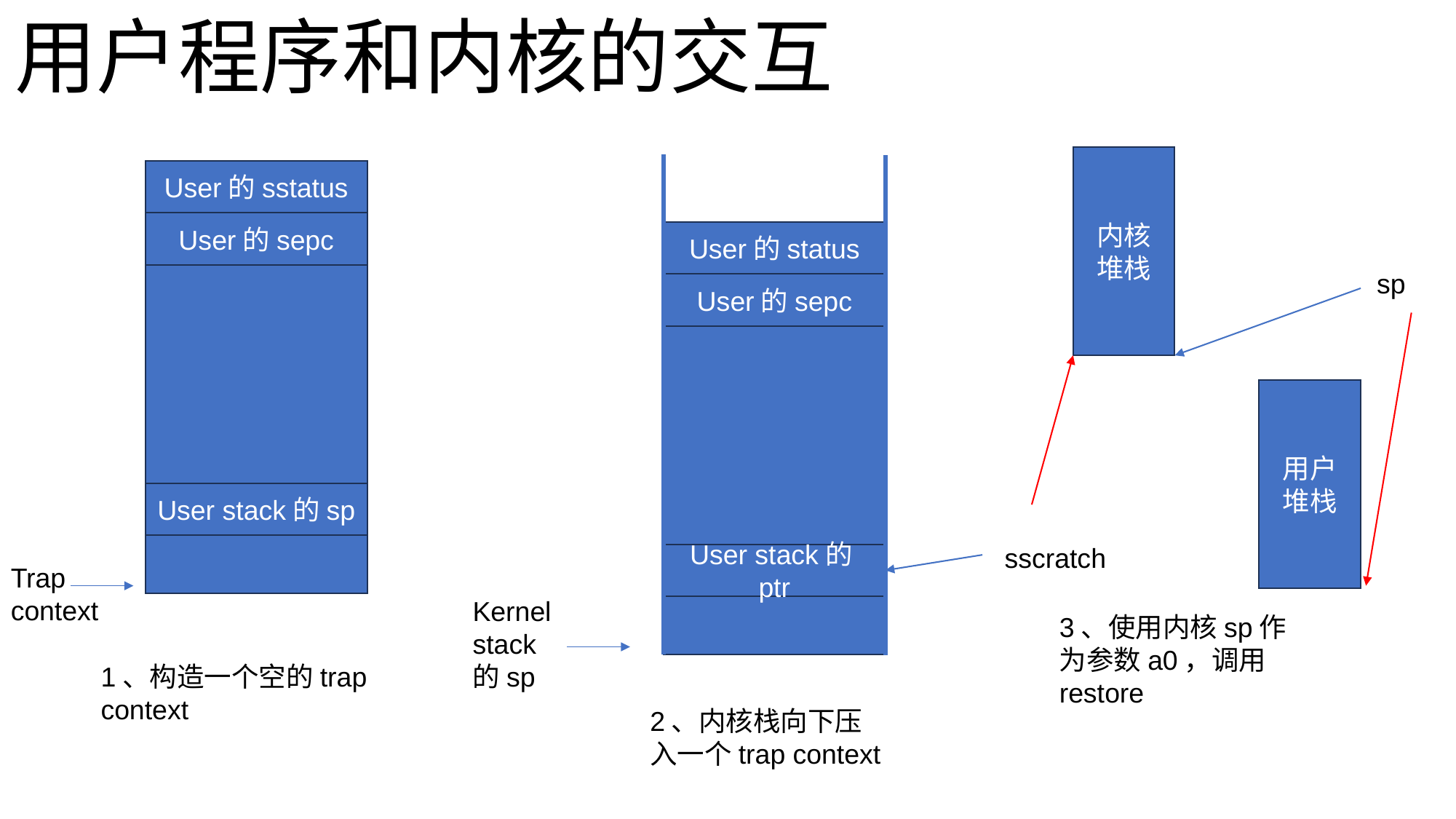

用户程序和内核的交互
内核堆栈

User的sstatus
User的sepc

User的status
sp
User的sepc
用户堆栈
User stack的sp
sscratch
User stack的ptr
Trap context
Kernel stack的sp
3、使用内核sp作为参数a0，调用restore
1、构造一个空的trap context
2、内核栈向下压入一个trap context